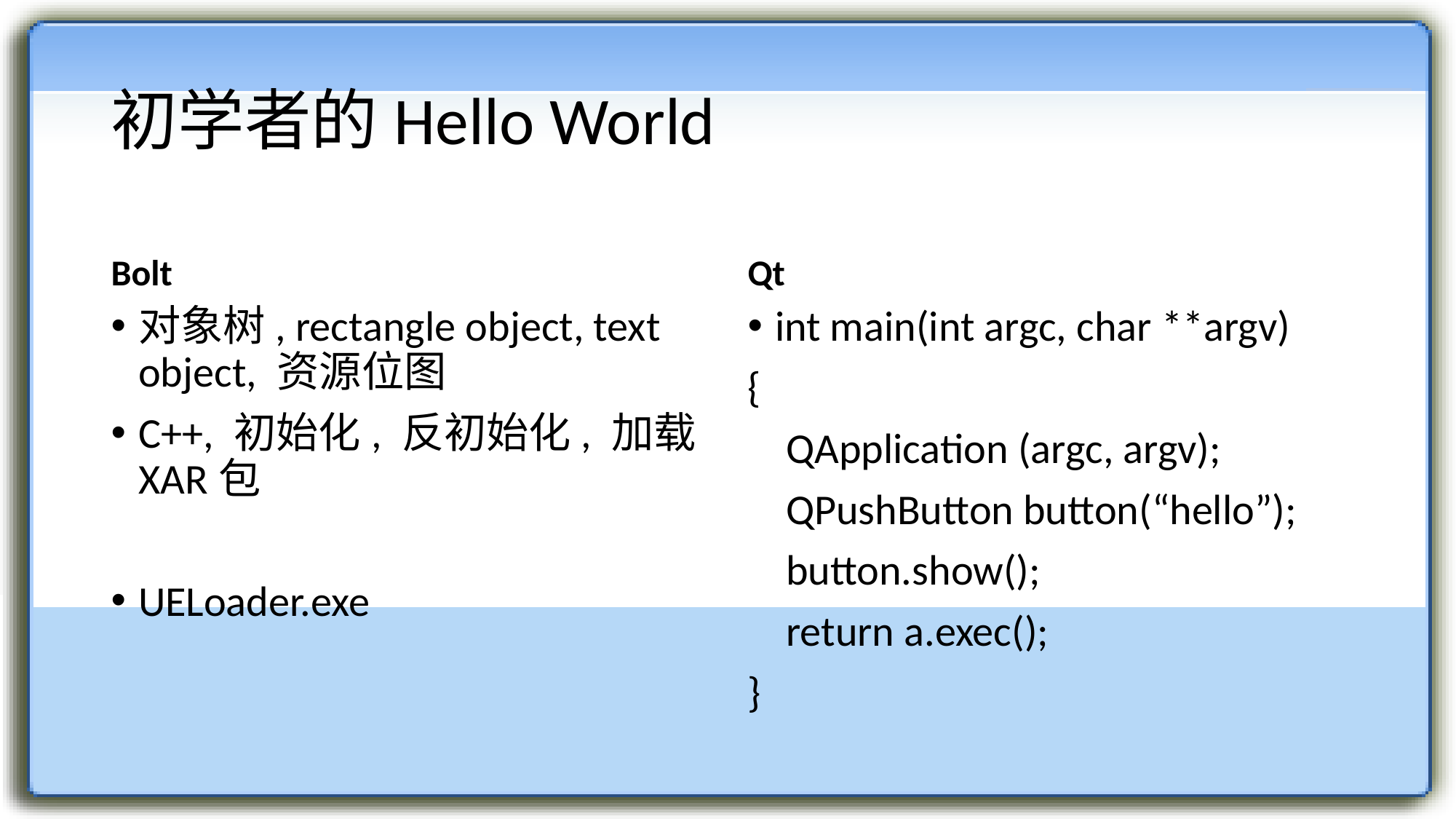

# 初学者的Hello World
Bolt
Qt
对象树, rectangle object, text object, 资源位图
C++, 初始化, 反初始化, 加载XAR包

UELoader.exe
int main(int argc, char **argv)
{
    QApplication (argc, argv);
    QPushButton button(“hello”);
    button.show();
    return a.exec();
}